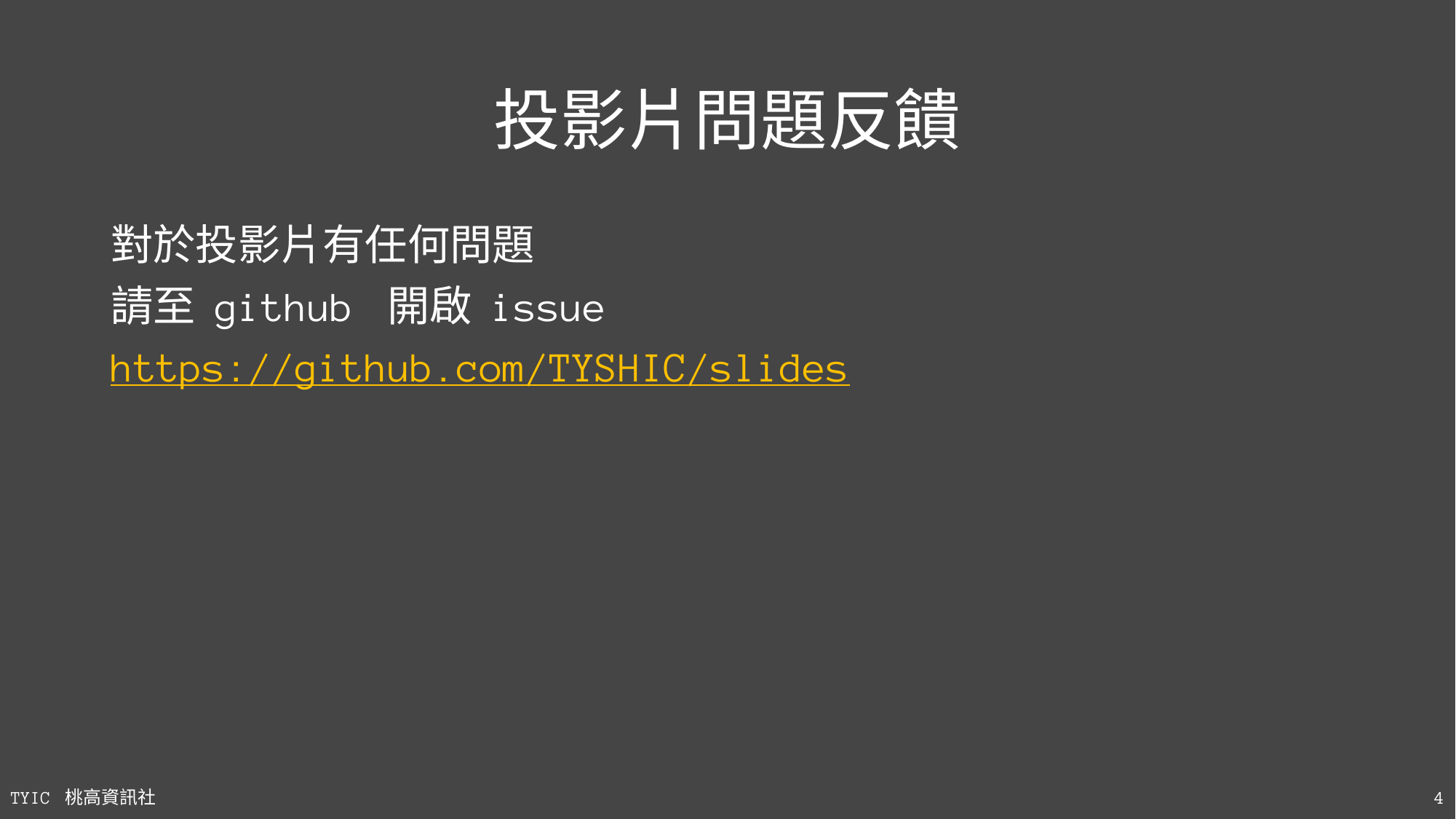

# 投影片問題反饋
對於投影片有任何問題
請至 github 開啟 issue
https://github.com/TYSHIC/slides